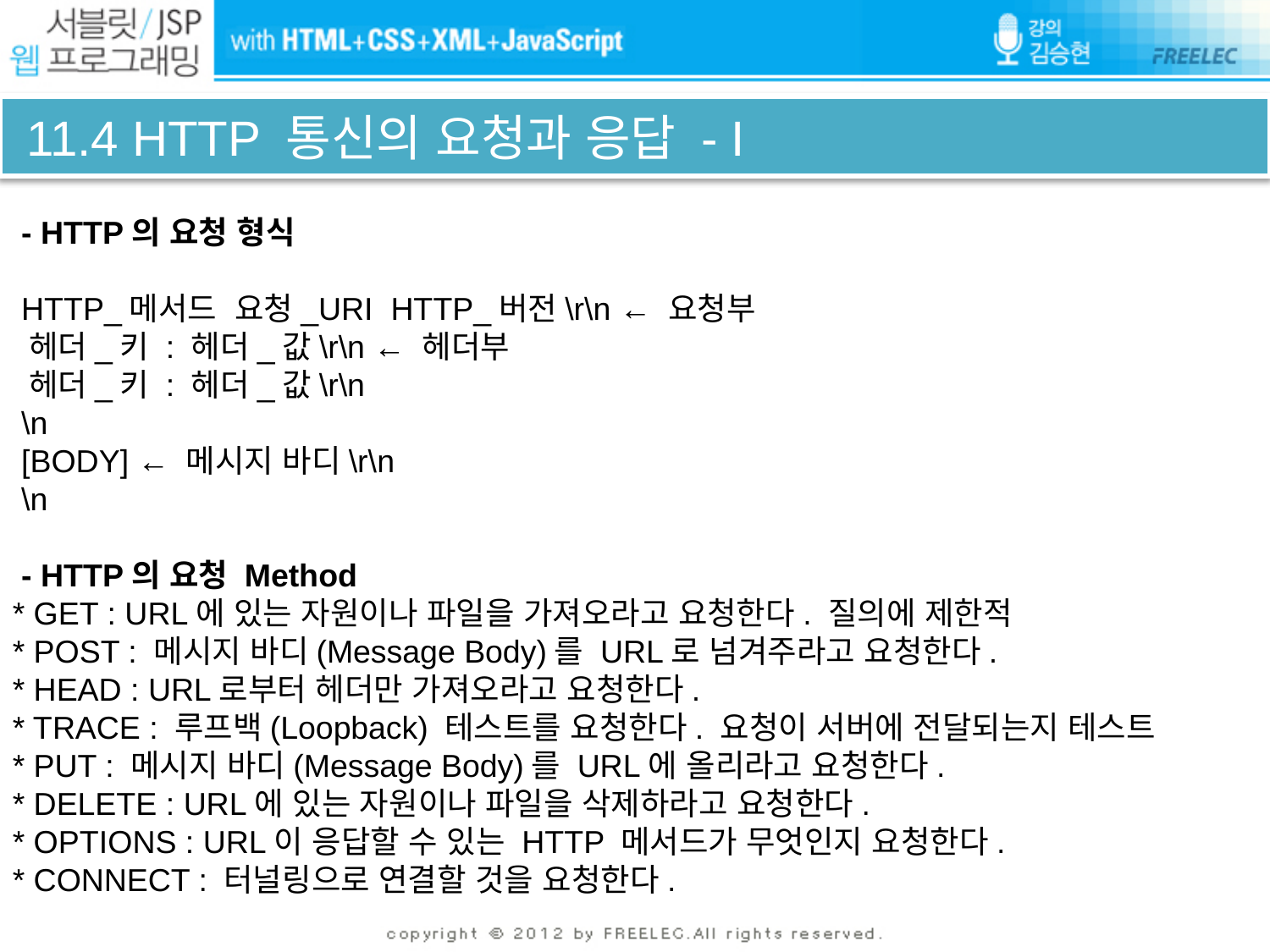

# 11.4 HTTP 통신의 요청과 응답 - I
 - HTTP의 요청 형식

 HTTP_메서드  요청_URI  HTTP_버전\r\n ← 요청부
 헤더_키 : 헤더_값\r\n ← 헤더부
 헤더_키 : 헤더_값\r\n
 \n
 [BODY] ← 메시지 바디\r\n
 \n

 - HTTP의 요청 Method
* GET : URL에 있는 자원이나 파일을 가져오라고 요청한다. 질의에 제한적
* POST : 메시지 바디(Message Body)를 URL로 넘겨주라고 요청한다.
* HEAD : URL로부터 헤더만 가져오라고 요청한다.
* TRACE : 루프백(Loopback) 테스트를 요청한다. 요청이 서버에 전달되는지 테스트
* PUT : 메시지 바디(Message Body)를 URL에 올리라고 요청한다.
* DELETE : URL에 있는 자원이나 파일을 삭제하라고 요청한다.
* OPTIONS : URL이 응답할 수 있는 HTTP 메서드가 무엇인지 요청한다.
* CONNECT : 터널링으로 연결할 것을 요청한다.